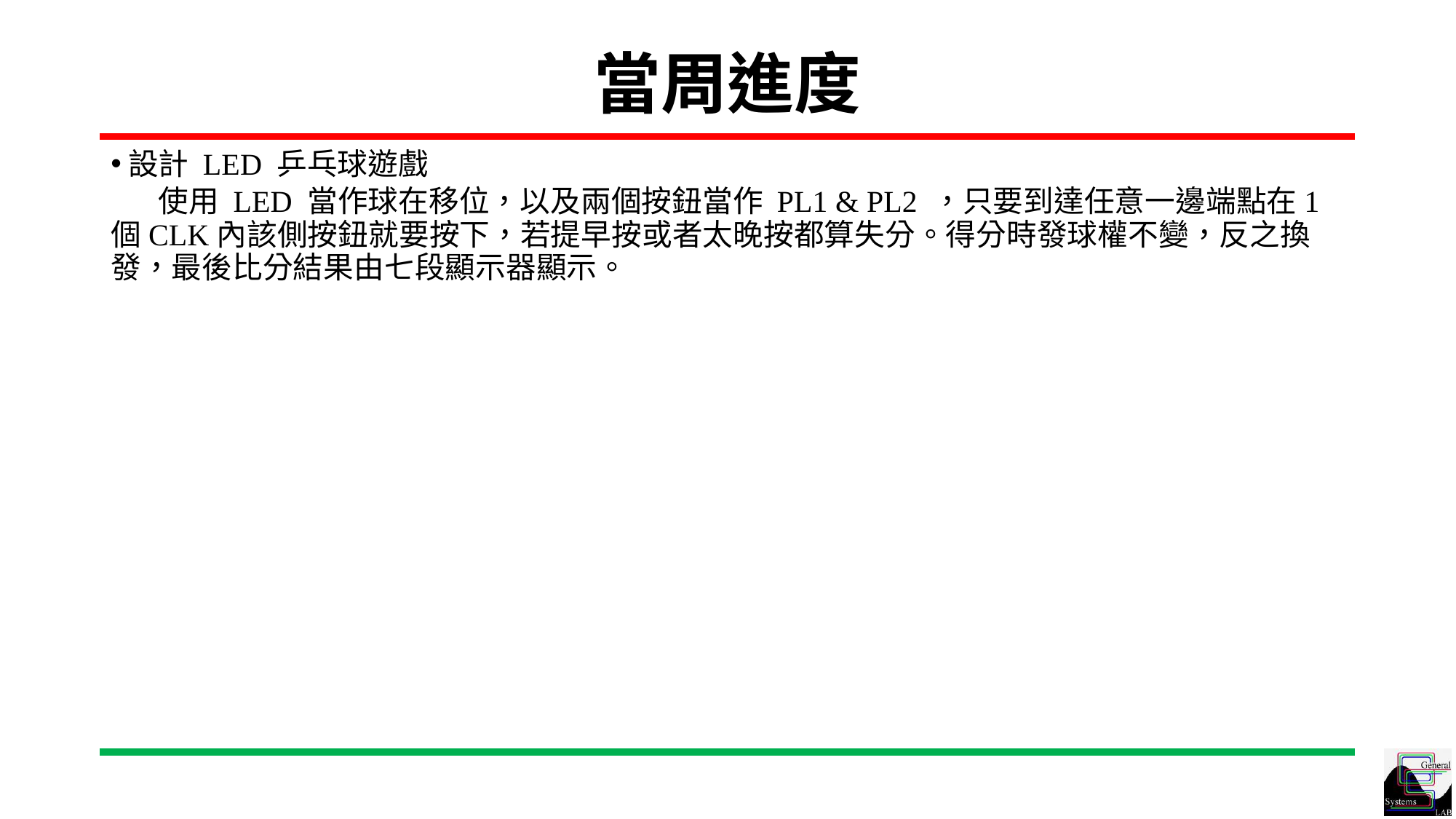

# 當周進度
設計 LED 乒乓球遊戲
      使用 LED 當作球在移位，以及兩個按鈕當作 PL1 & PL2 ，只要到達任意一邊端點在1個CLK內該側按鈕就要按下，若提早按或者太晚按都算失分。得分時發球權不變，反之換發，最後比分結果由七段顯示器顯示。